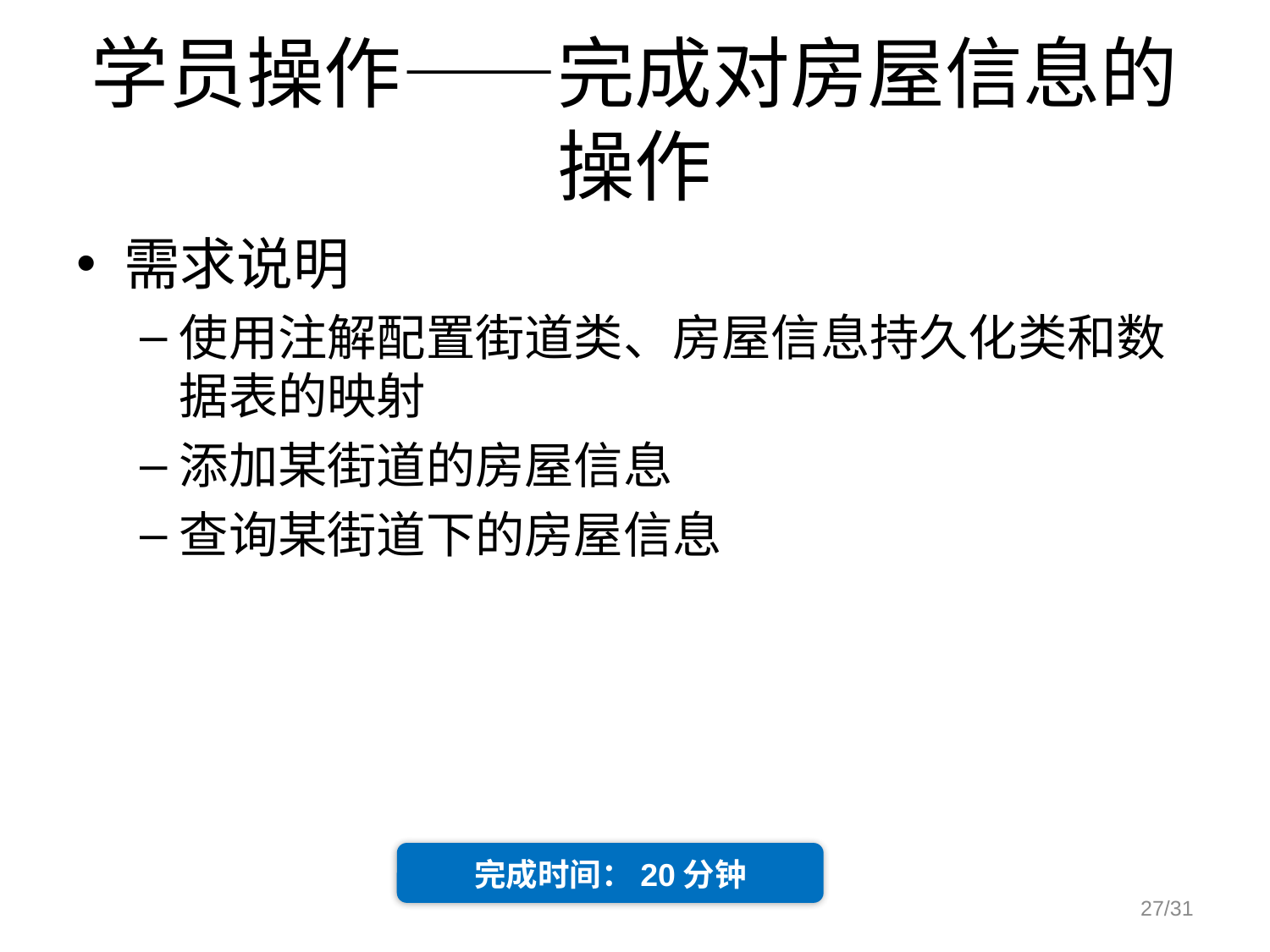

# 学员操作——完成对房屋信息的操作
需求说明
使用注解配置街道类、房屋信息持久化类和数据表的映射
添加某街道的房屋信息
查询某街道下的房屋信息

完成时间：20分钟
27/31